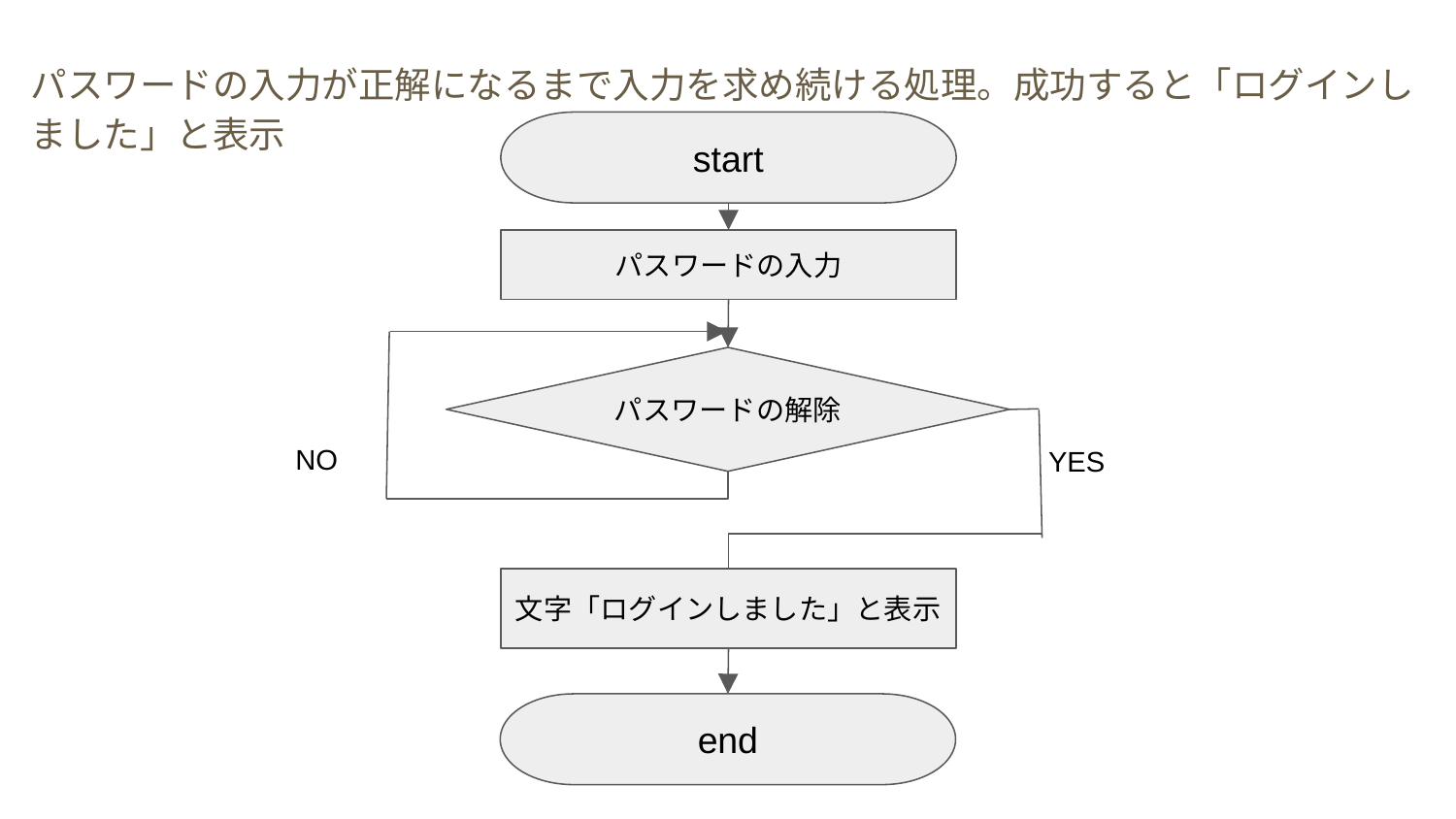

パスワードの入力が正解になるまで入力を求め続ける処理。成功すると「ログインしました」と表示
start
パスワードの入力
パスワードの解除
NO

YES

文字「ログインしました」と表示
end